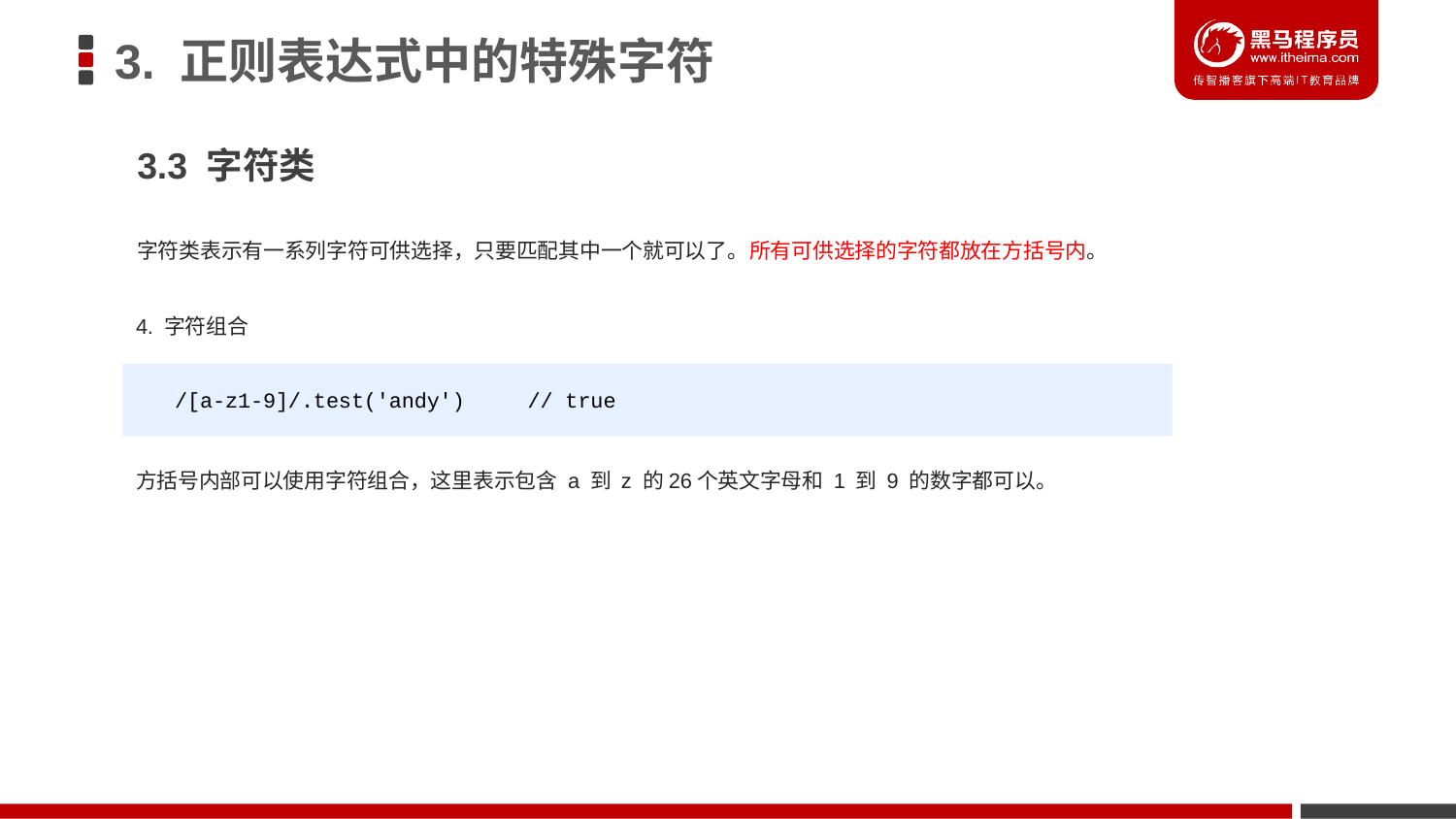

# 3. 正则表达式中的特殊字符
3.3 字符类
字符类表示有一系列字符可供选择，只要匹配其中一个就可以了。所有可供选择的字符都放在方括号内。

4. 字符组合
   /[a-z1-9]/.test('andy')     // true
方括号内部可以使用字符组合，这里表示包含 a 到 z 的26个英文字母和 1 到 9 的数字都可以。